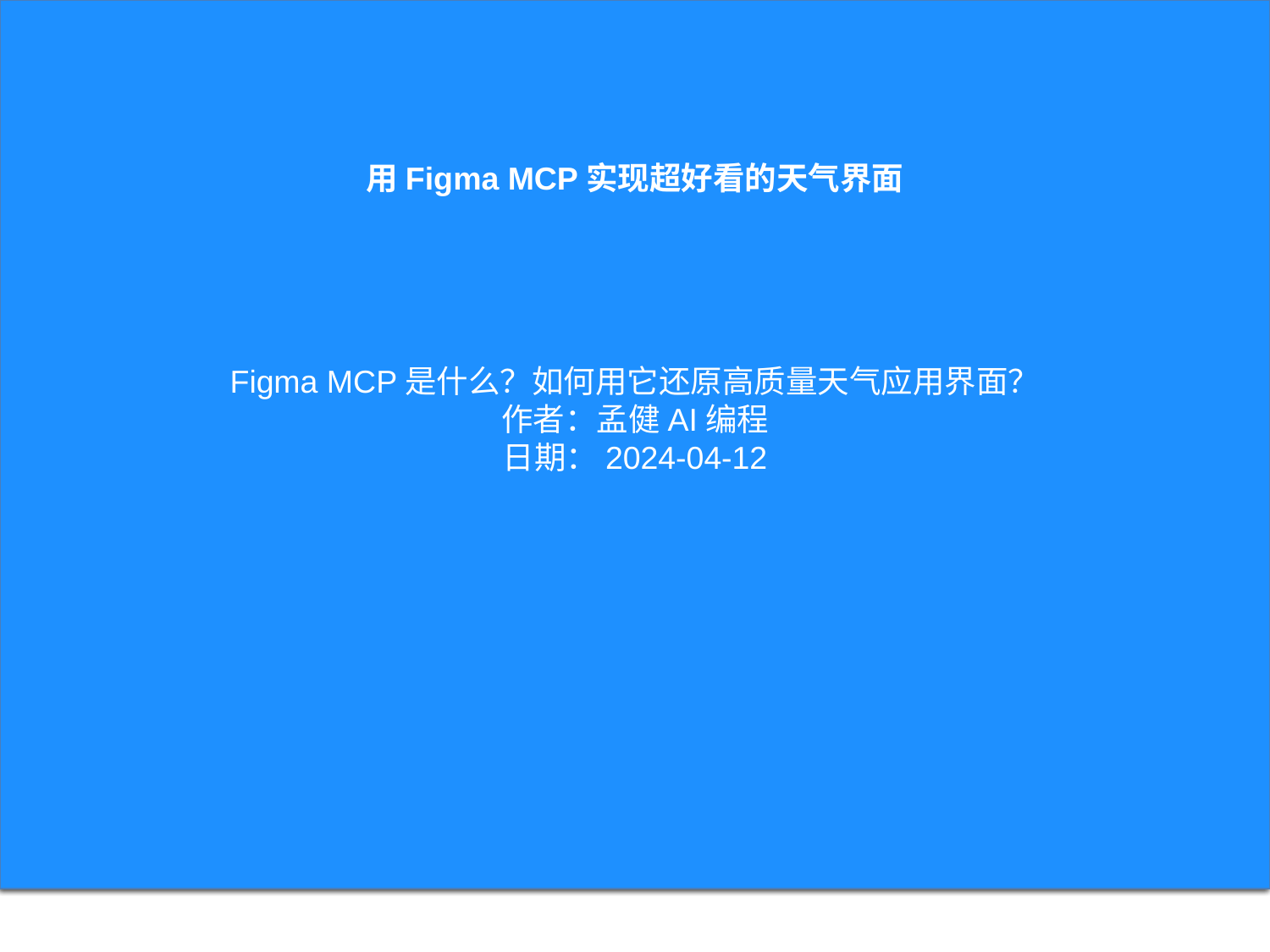

# 用Figma MCP实现超好看的天气界面
用Figma MCP实现超好看的天气界面
Figma MCP是什么？如何用它还原高质量天气应用界面？

作者：孟健AI编程
日期：2024-04-12
Figma MCP是什么？如何用它还原高质量天气应用界面？
作者：孟健AI编程
日期：2024-04-12